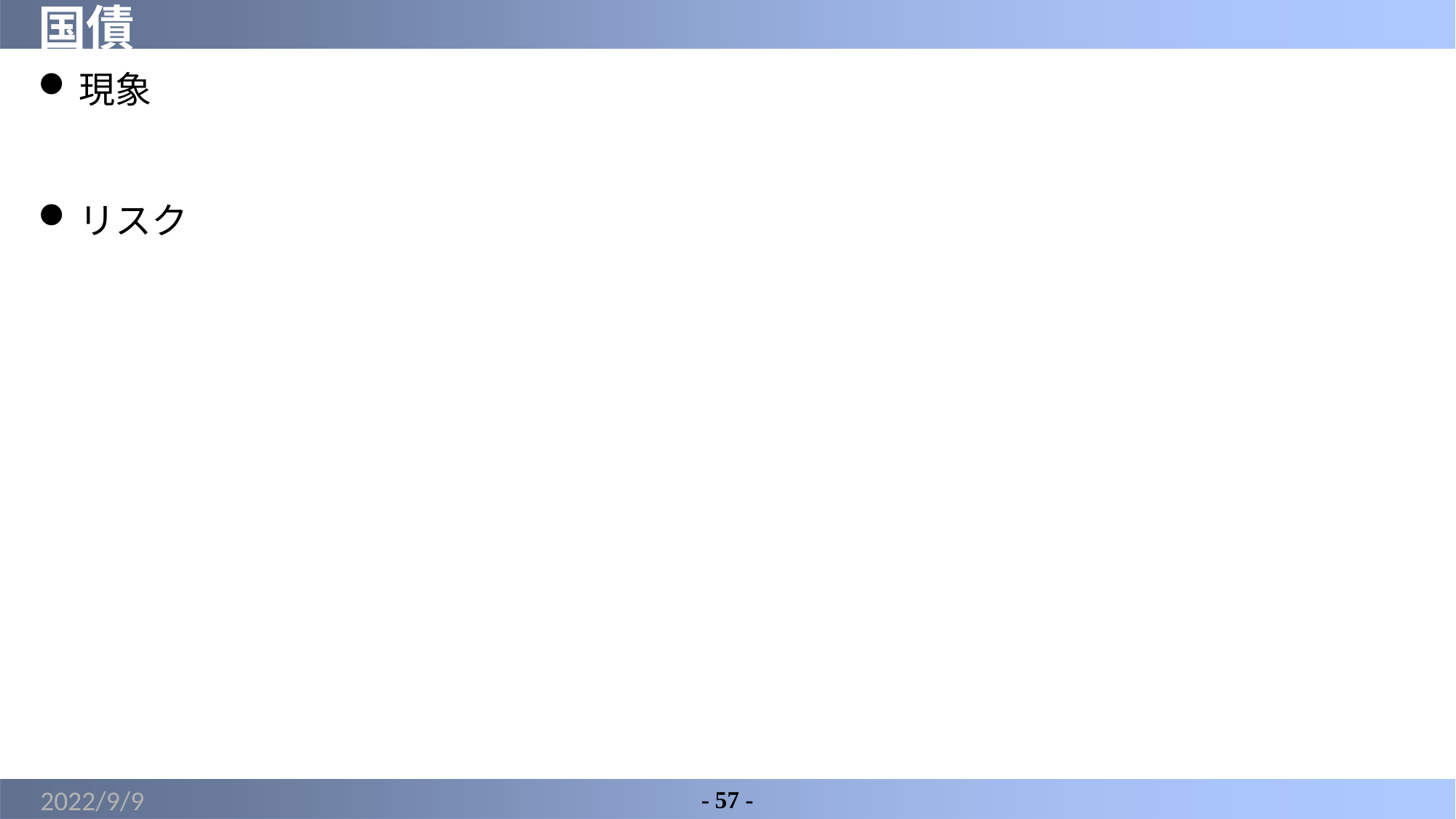

# 国債
現象

リスク

2022/9/9
- 57 -